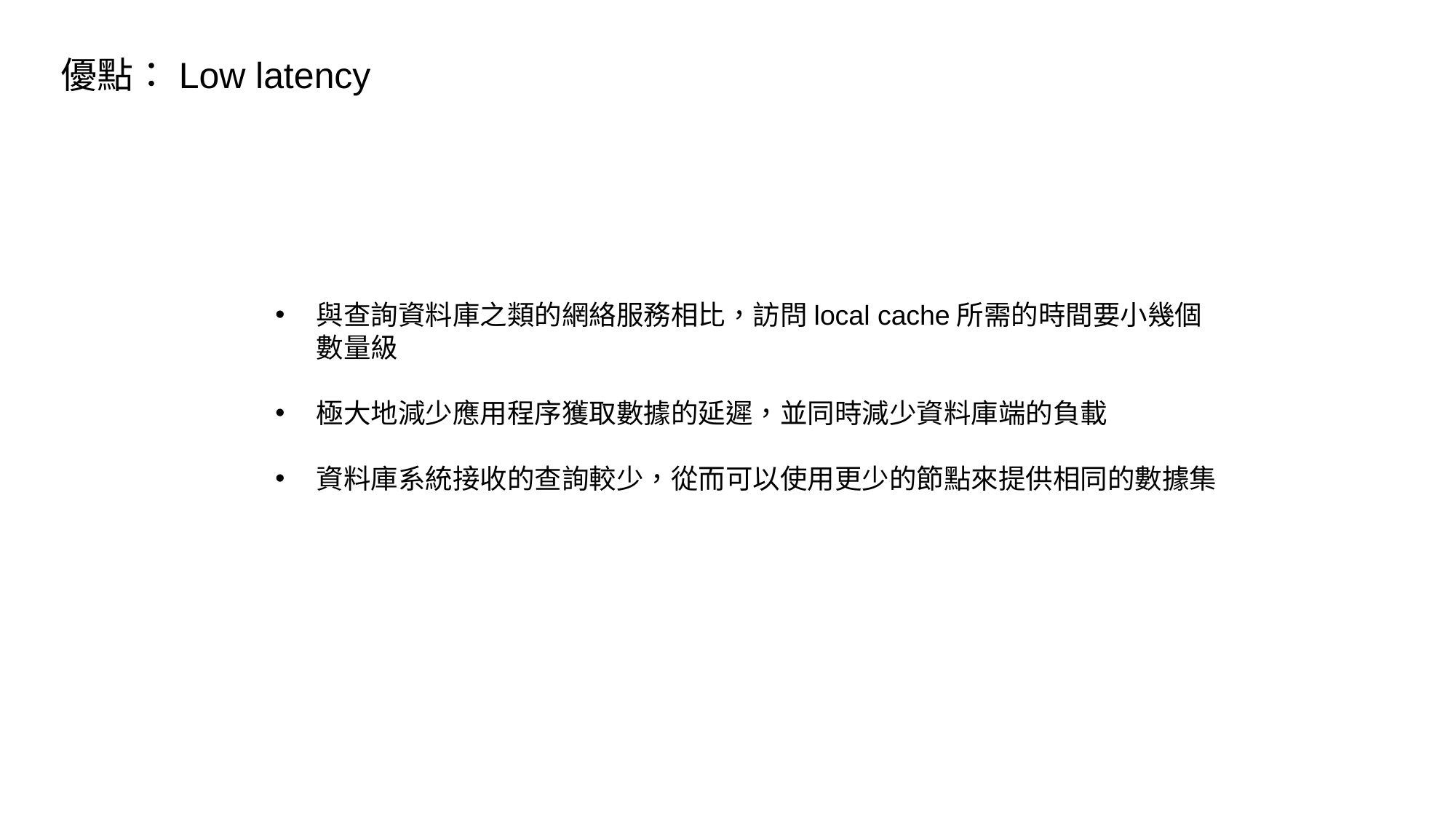

優點：Low latency

與查詢資料庫之類的網絡服務相比，訪問local cache所需的時間要小幾個數量級

極大地減少應用程序獲取數據的延遲，並同時減少資料庫端的負載

資料庫系統接收的查詢較少，從而可以使用更少的節點來提供相同的數據集